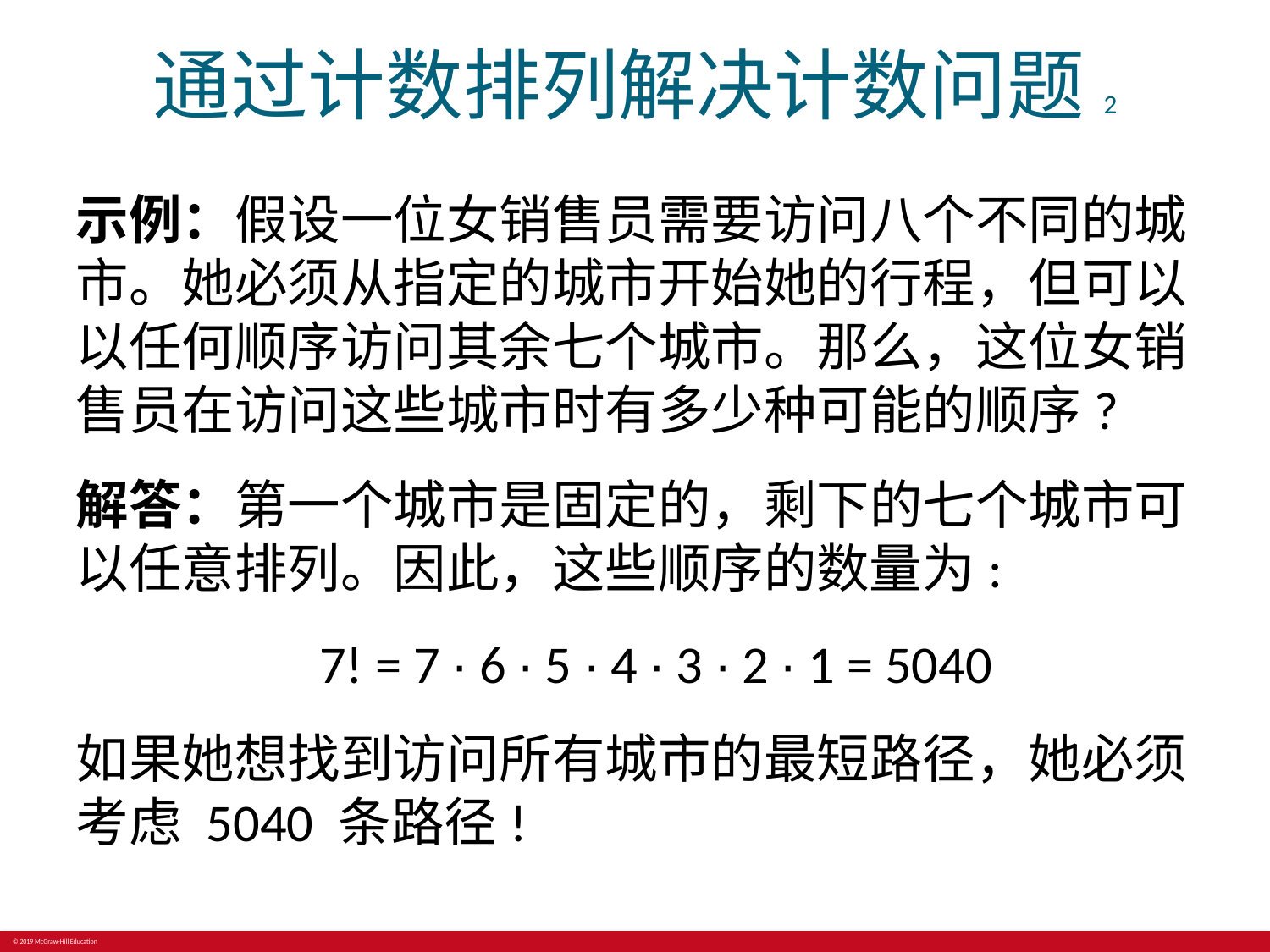

# 通过计数排列解决计数问题2
示例：假设一位女销售员需要访问八个不同的城市。她必须从指定的城市开始她的行程，但可以以任何顺序访问其余七个城市。那么，这位女销售员在访问这些城市时有多少种可能的顺序?
解答：第一个城市是固定的，剩下的七个城市可以任意排列。因此，这些顺序的数量为:
7! = 7 ∙ 6 ∙ 5 ∙ 4 ∙ 3 ∙ 2 ∙ 1 = 5040
如果她想找到访问所有城市的最短路径，她必须考虑 5040 条路径!